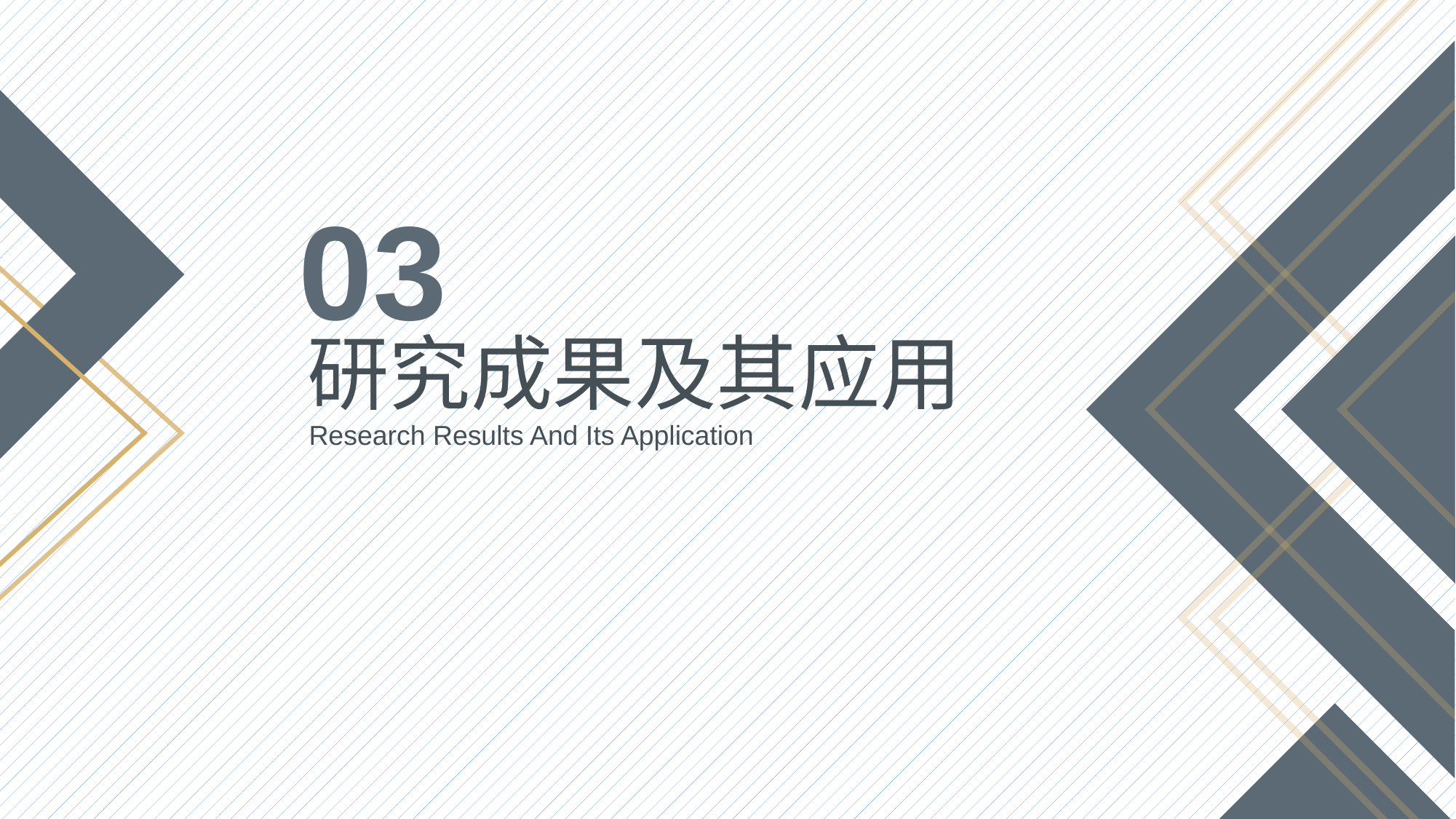

03
研究成果及其应用
Research Results And Its Application